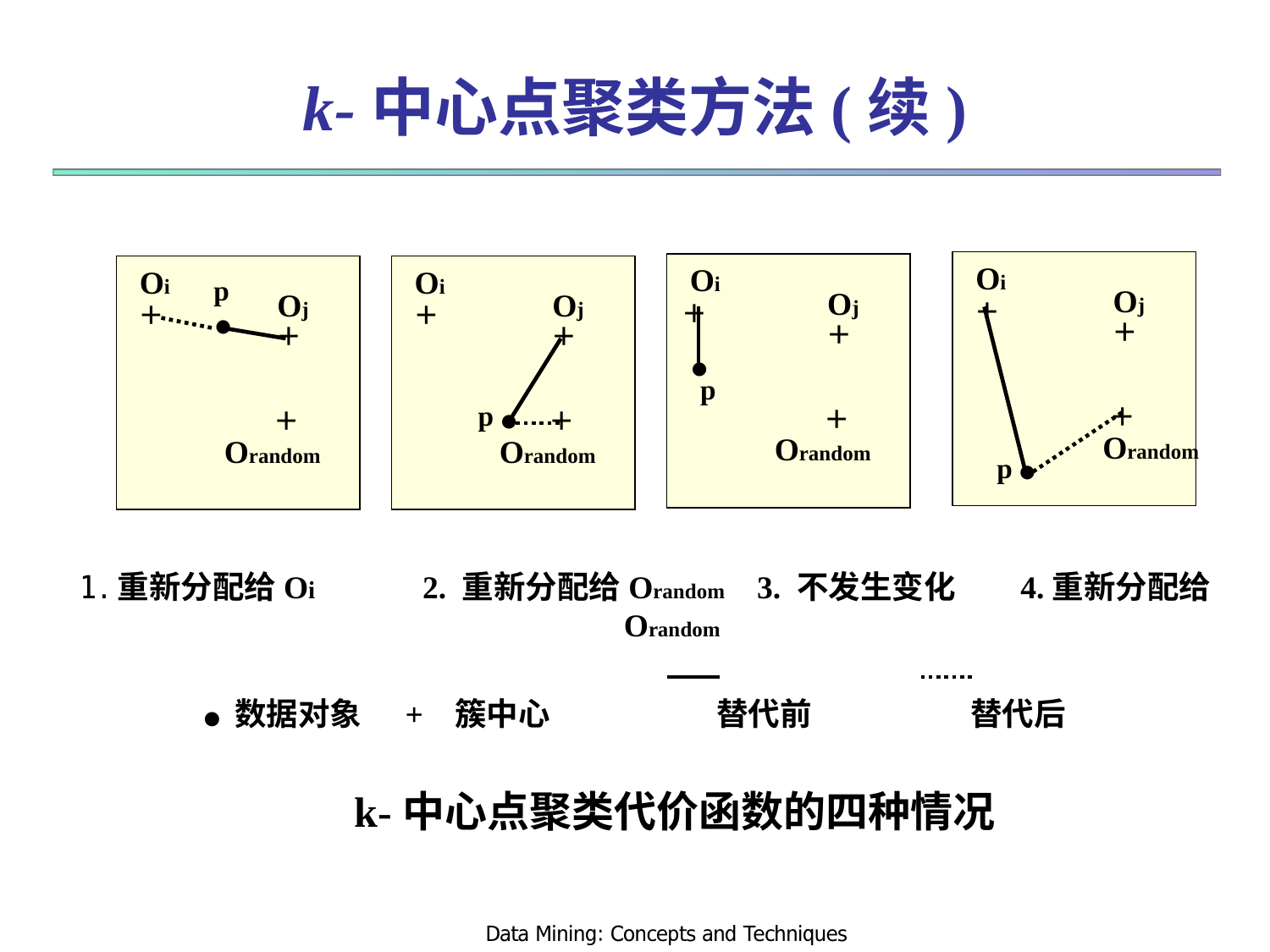

k-中心点聚类方法(续)

Oi

Oi

Oi

Oi
p
Oj
Oj
Oj
Oj
+
 +
+
+
●
+
+
+
+
●
p
+
p
+
+
●
+
Orandom
Orandom
Orandom
Orandom
p
●
# 1.重新分配给Oi	       2. 重新分配给Orandom    3. 不发生变化        4.重新分配给Orandom

● 数据对象	+   簇中心	        替代前	        替代后

		k-中心点聚类代价函数的四种情况
Data Mining: Concepts and Techniques
26